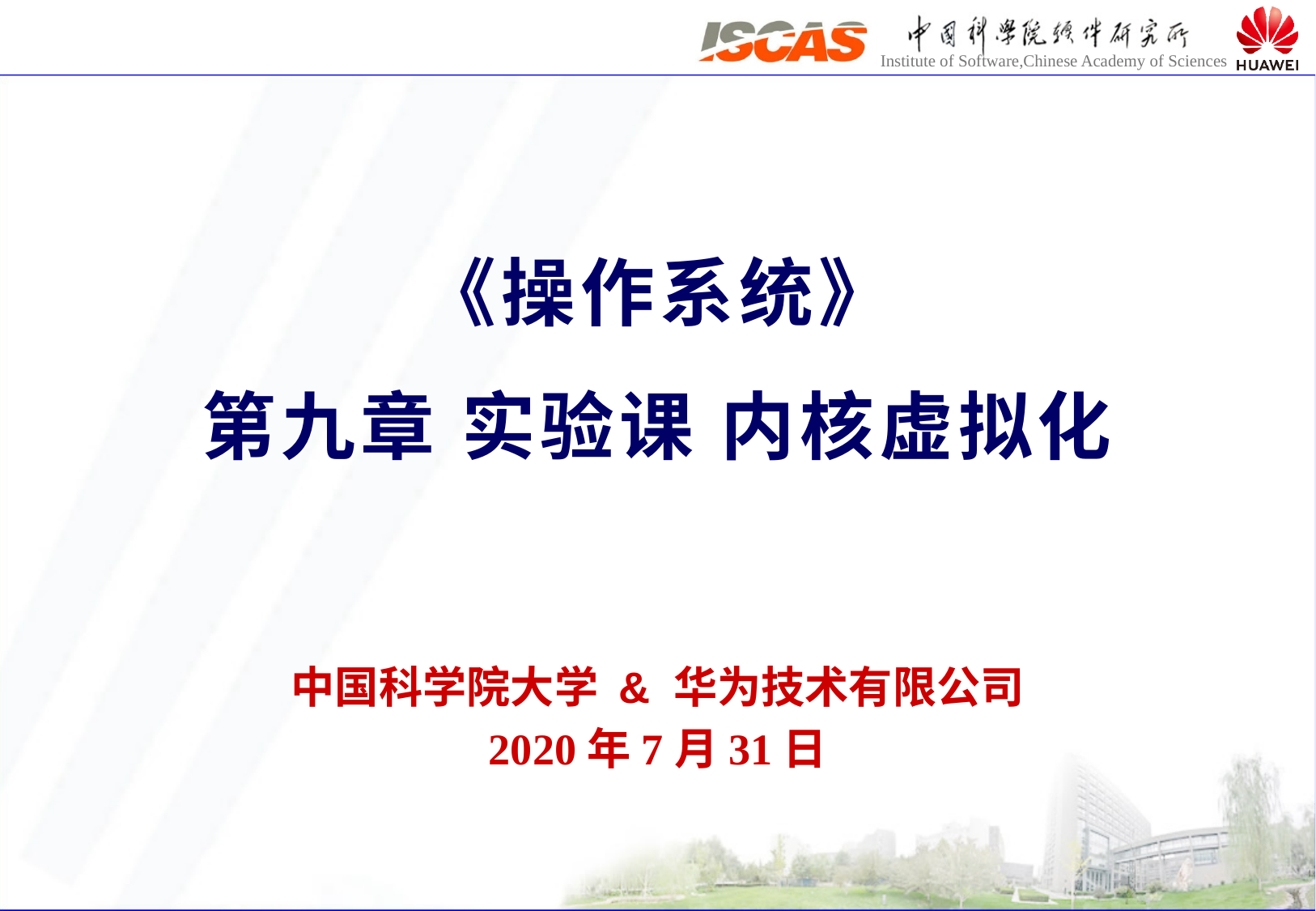

《操作系统》
第九章 实验课 内核虚拟化
中国科学院大学 & 华为技术有限公司
2020年7月31日